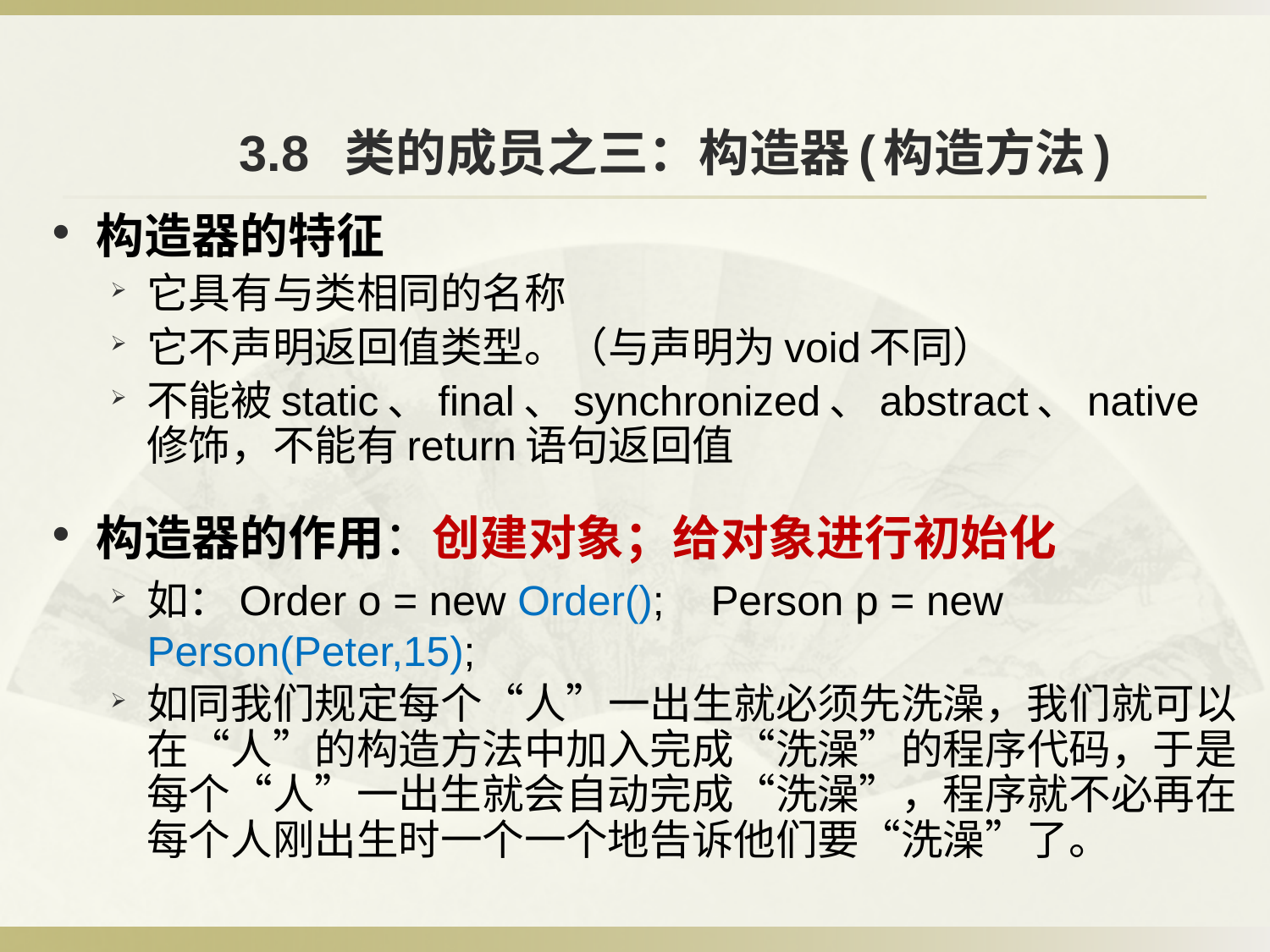

# 3.8  类的成员之三：构造器(构造方法)
构造器的特征
它具有与类相同的名称
它不声明返回值类型。（与声明为void不同）
不能被static、final、synchronized、abstract、native修饰，不能有return语句返回值

构造器的作用：创建对象；给对象进行初始化
如：Order o = new Order();    Person p = new Person(Peter,15);
如同我们规定每个“人”一出生就必须先洗澡，我们就可以在“人”的构造方法中加入完成“洗澡”的程序代码，于是每个“人”一出生就会自动完成“洗澡”，程序就不必再在每个人刚出生时一个一个地告诉他们要“洗澡”了。